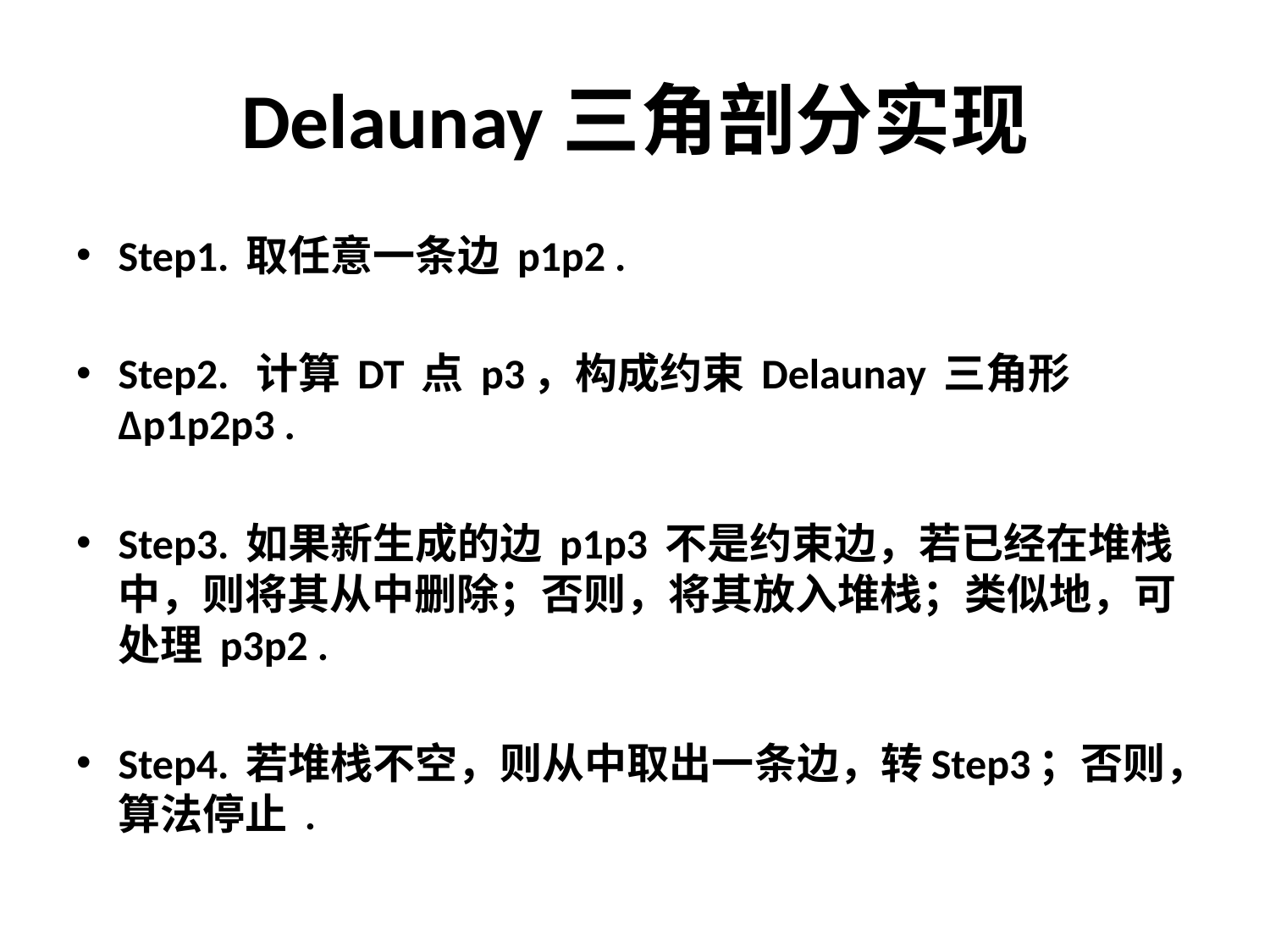

# Delaunay三角剖分实现
Step1. 取任意一条边 p1p2 .

Step2.  计算 DT 点 p3，构成约束 Delaunay 三角形 Δp1p2p3 .

Step3. 如果新生成的边 p1p3 不是约束边，若已经在堆栈中，则将其从中删除；否则，将其放入堆栈；类似地，可处理 p3p2 .

Step4. 若堆栈不空，则从中取出一条边，转Step3；否则，算法停止 .